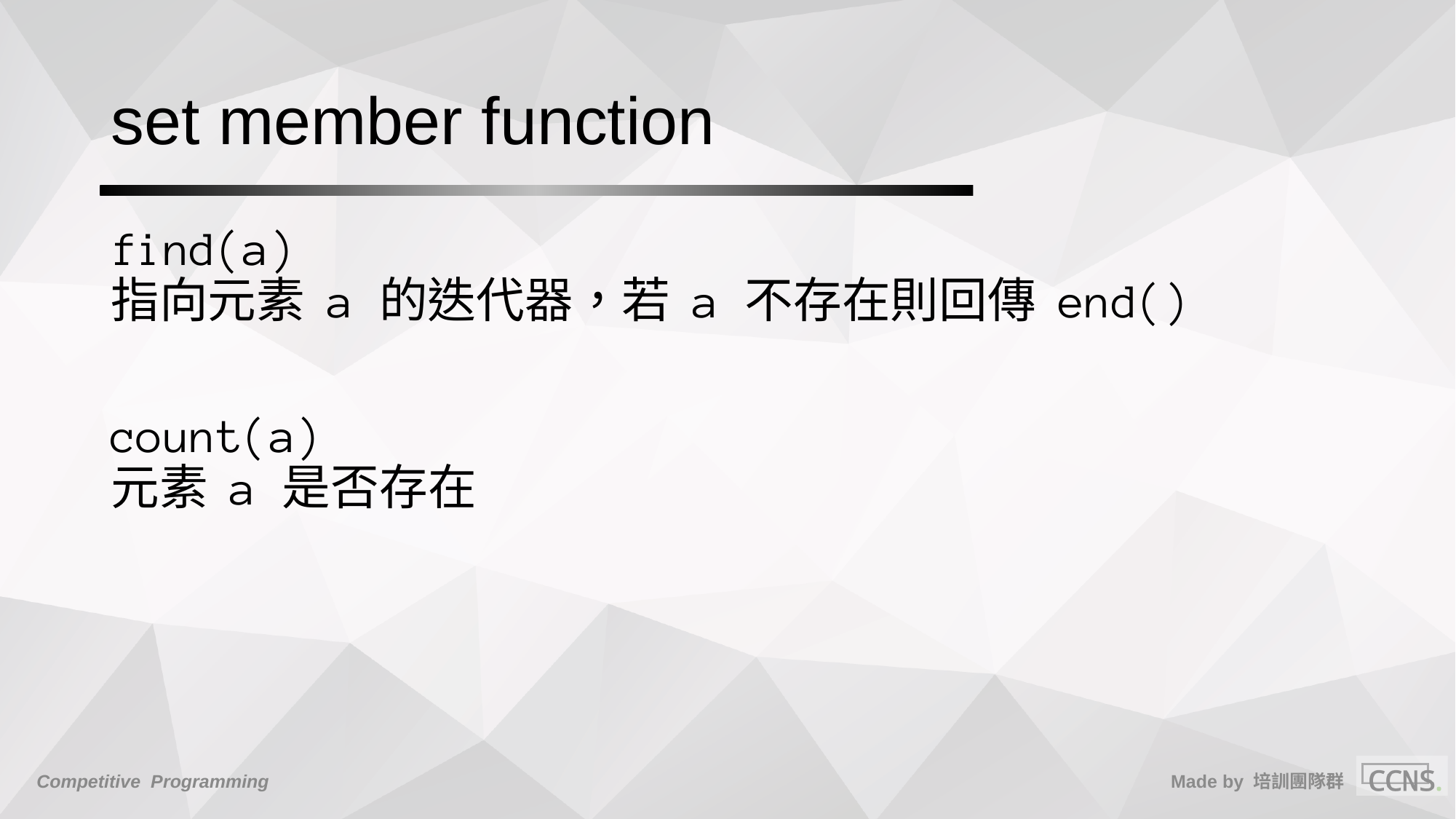

# set member function
find(a)
指向元素 a 的迭代器，若 a 不存在則回傳 end()

count(a)
元素 a 是否存在